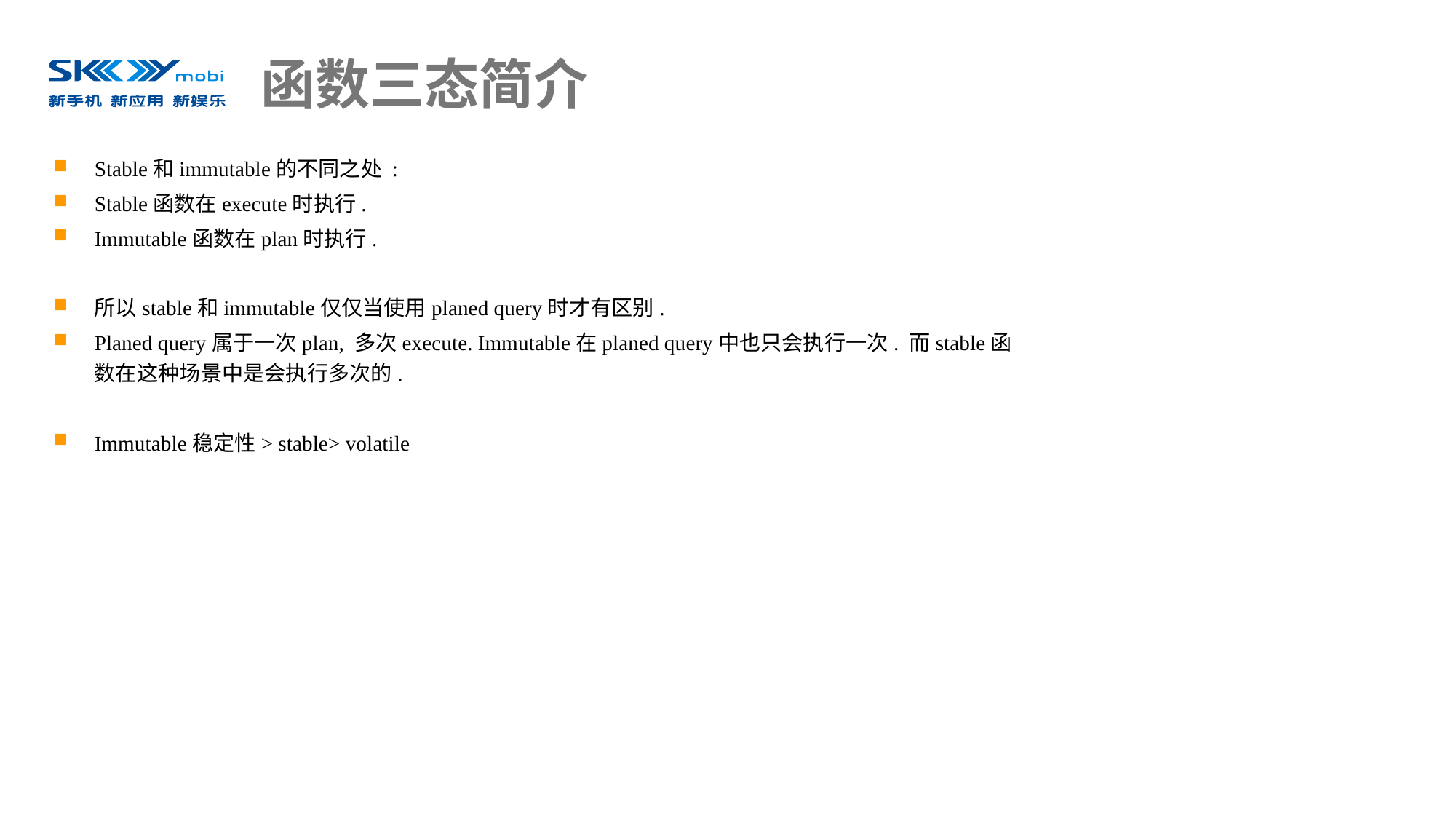

# 函数三态简介
Stable和immutable的不同之处 :
Stable函数在execute时执行.
Immutable函数在plan时执行.

所以stable和immutable仅仅当使用planed query时才有区别.
Planed query属于一次plan, 多次execute. Immutable在planed query中也只会执行一次. 而stable函数在这种场景中是会执行多次的.

Immutable稳定性> stable> volatile